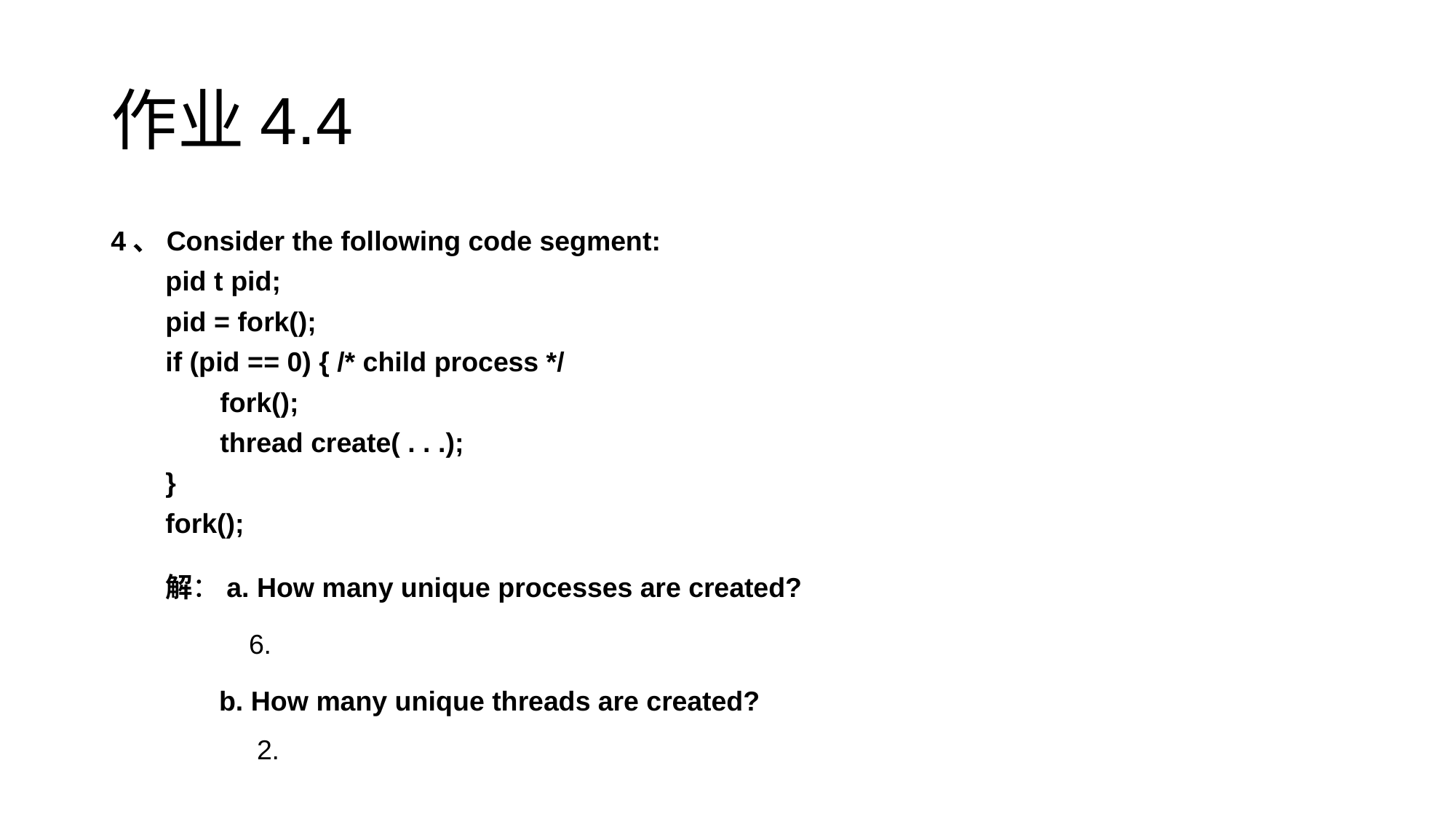

# 作业4.4
4、Consider the following code segment:
pid t pid;
pid = fork();
if (pid == 0) { /* child process */
fork();
thread create( . . .);
}
fork();
解：a. How many unique processes are created?
    6.
       b. How many unique threads are created?
            2.